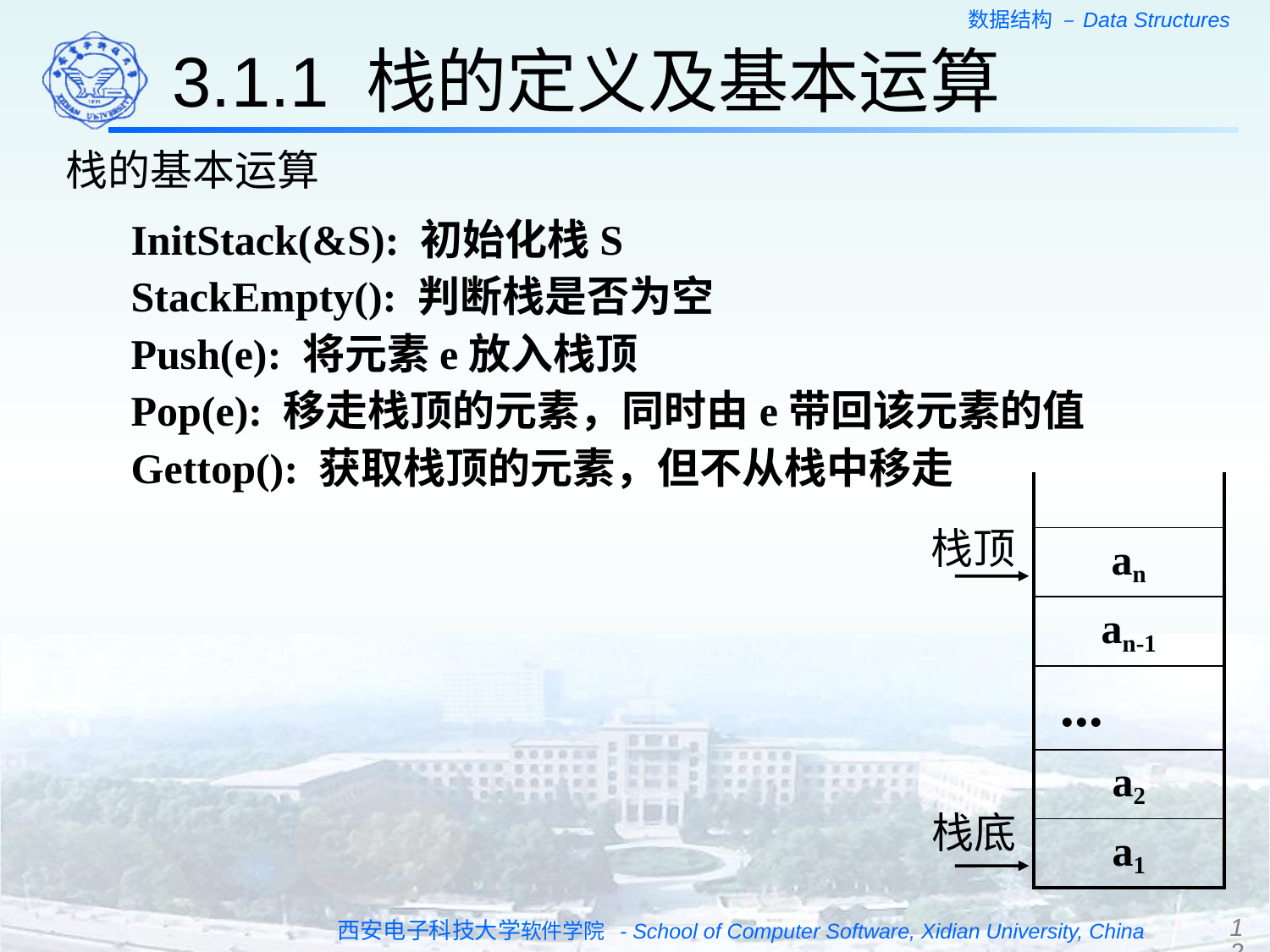

3.1.1 栈的定义及基本运算
栈的基本运算
InitStack(&S): 初始化栈S
StackEmpty(): 判断栈是否为空
Push(e): 将元素e放入栈顶
Pop(e): 移走栈顶的元素，同时由e带回该元素的值
Gettop(): 获取栈顶的元素，但不从栈中移走
|  |
| --- |
| an |
| an-1 |
| ... |
| a2 |
| a1 |
栈顶

栈底

12